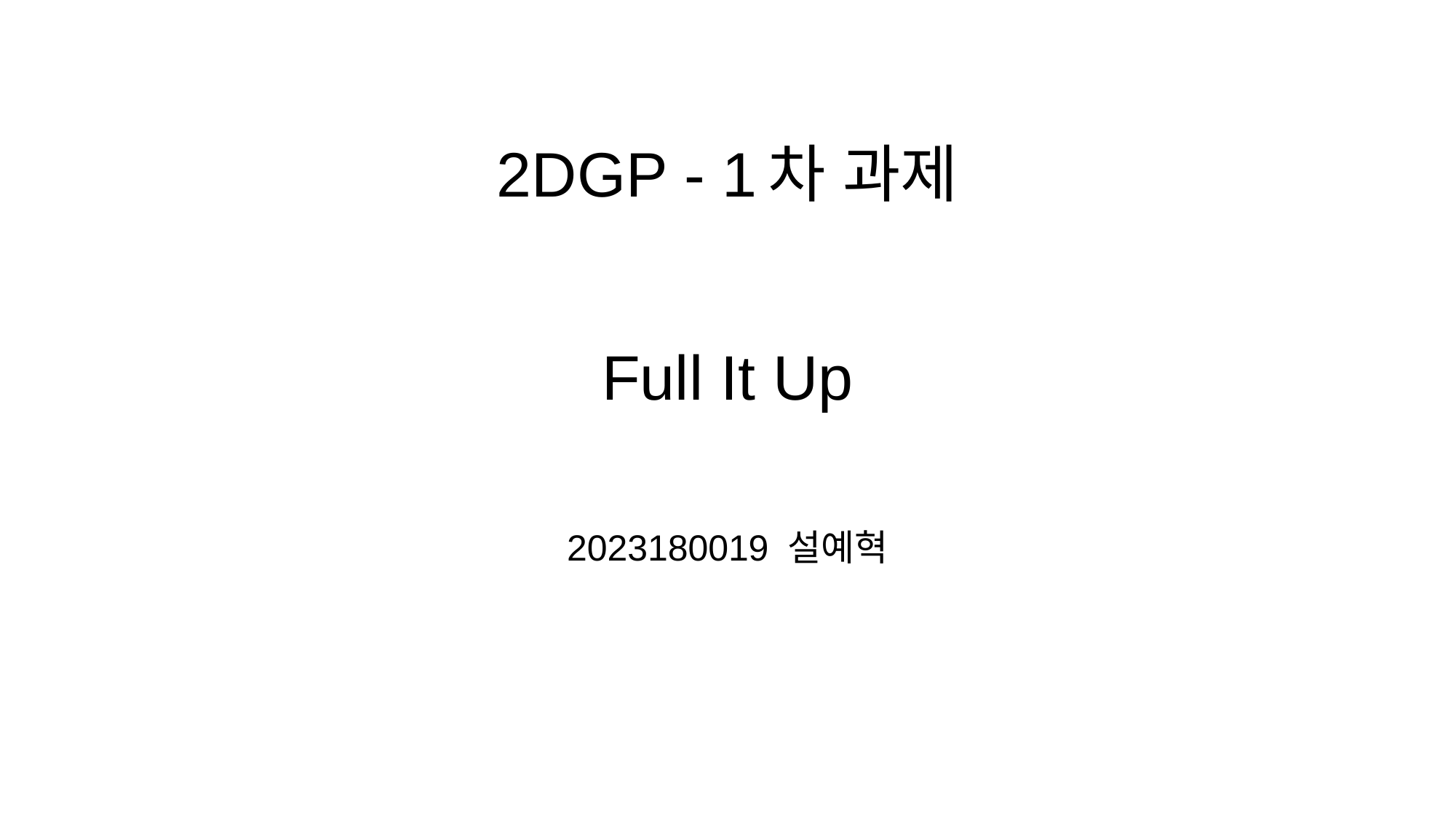

# 2DGP - 1차 과제 Full It Up
2023180019 설예혁